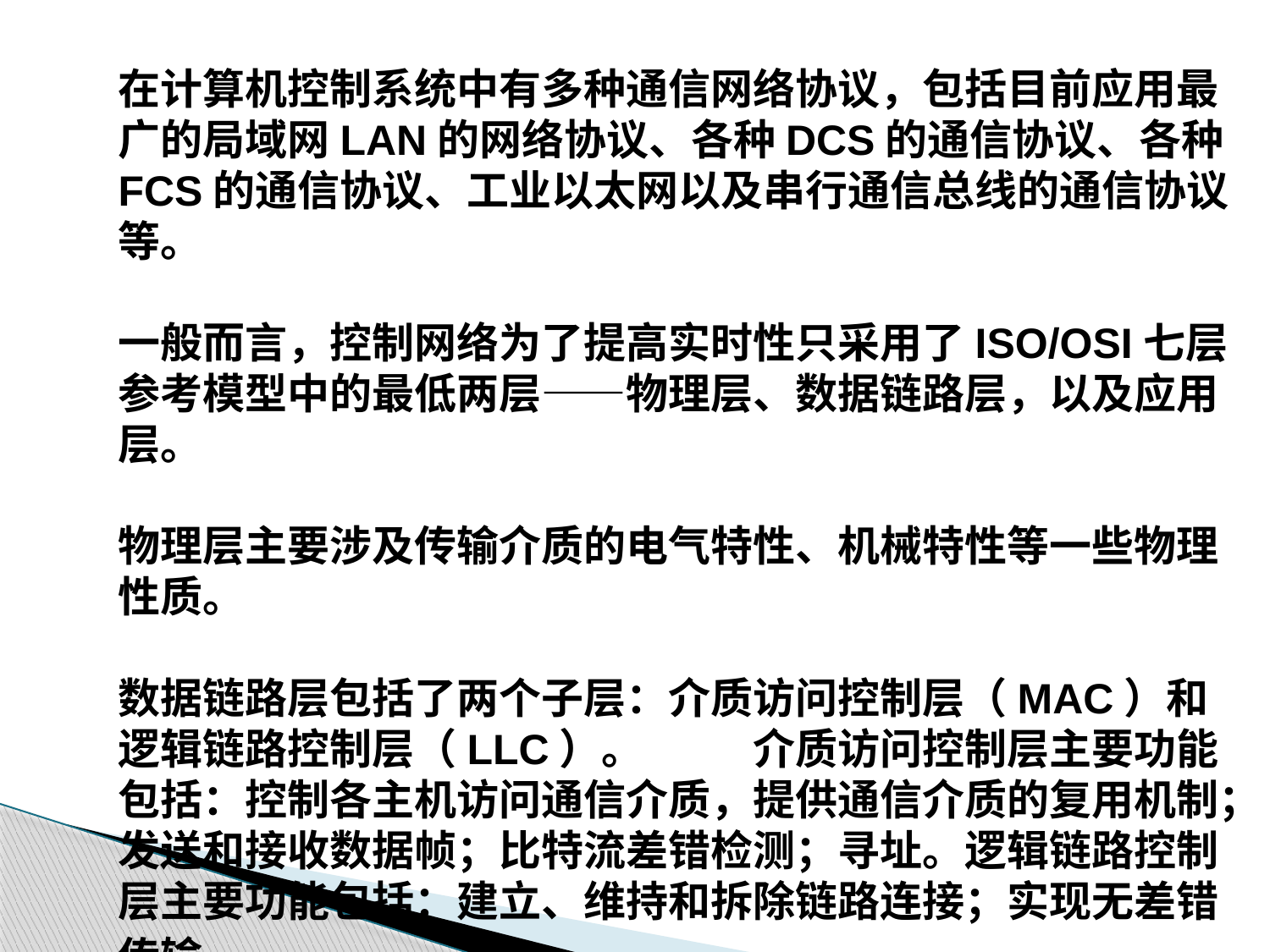

在计算机控制系统中有多种通信网络协议，包括目前应用最广的局域网LAN的网络协议、各种DCS的通信协议、各种FCS的通信协议、工业以太网以及串行通信总线的通信协议等。

	一般而言，控制网络为了提高实时性只采用了ISO/OSI七层参考模型中的最低两层——物理层、数据链路层，以及应用层。

	物理层主要涉及传输介质的电气特性、机械特性等一些物理性质。

	数据链路层包括了两个子层：介质访问控制层（MAC）和逻辑链路控制层（LLC）。	介质访问控制层主要功能包括：控制各主机访问通信介质，提供通信介质的复用机制；发送和接收数据帧；比特流差错检测；寻址。逻辑链路控制层主要功能包括：建立、维持和拆除链路连接；实现无差错传输。